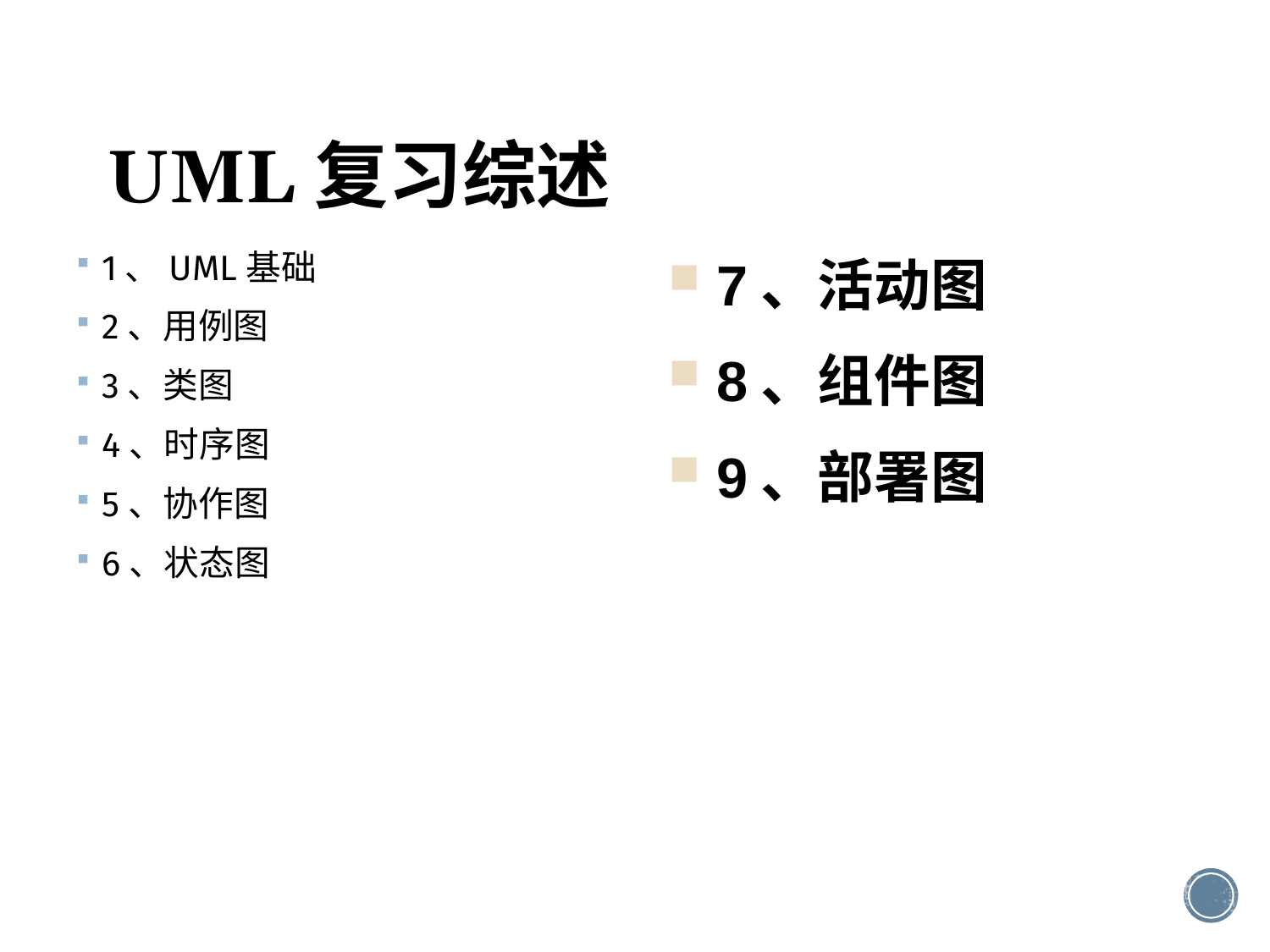

# UML复习综述
1、UML基础
2、用例图
3、类图
4、时序图
5、协作图
6、状态图
7、活动图
8、组件图
9、部署图